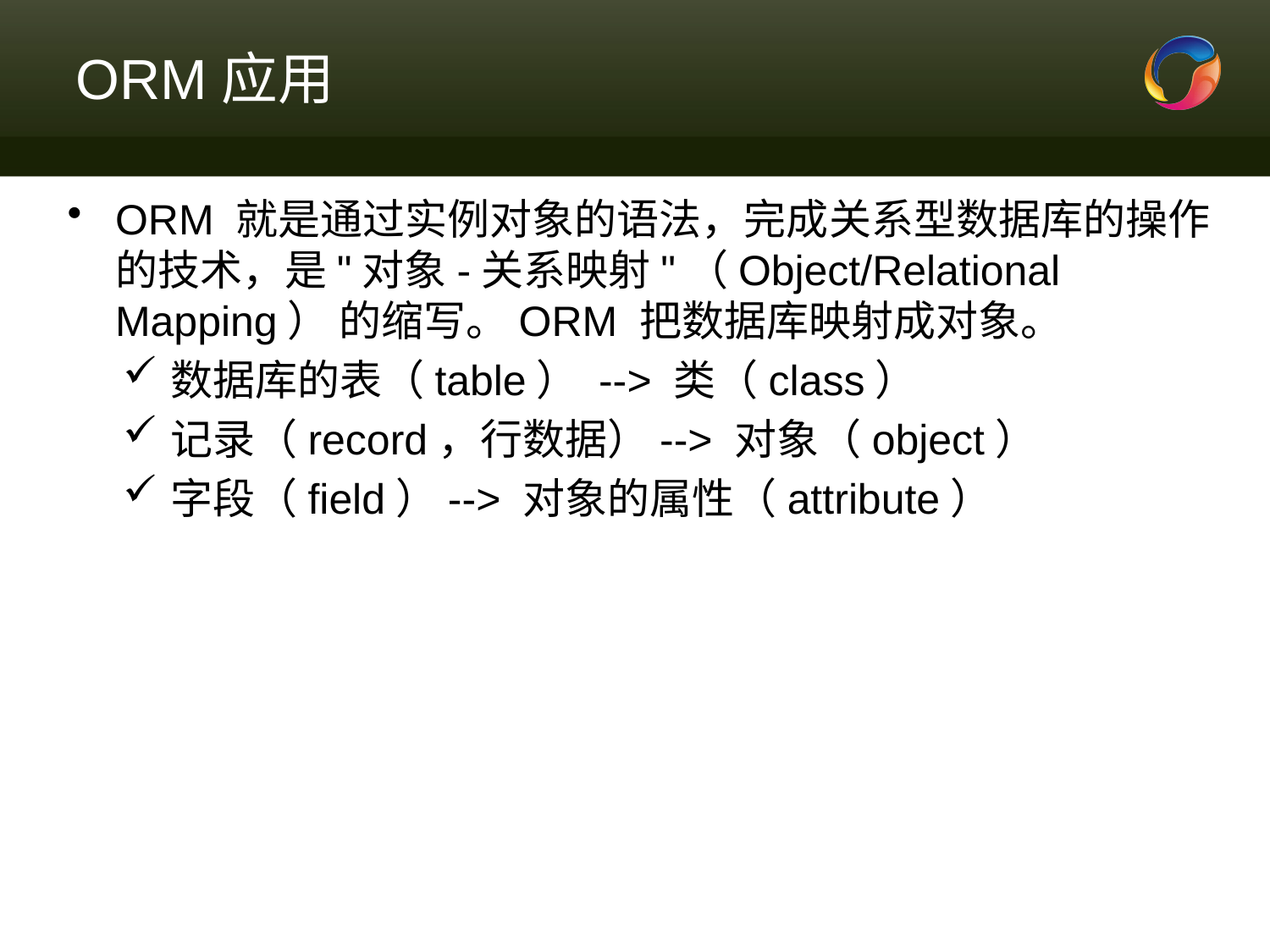

# ORM应用
ORM 就是通过实例对象的语法，完成关系型数据库的操作的技术，是"对象-关系映射"（Object/Relational Mapping） 的缩写。ORM 把数据库映射成对象。
数据库的表（table） --> 类（class）
记录（record，行数据）--> 对象（object）
字段（field）--> 对象的属性（attribute）